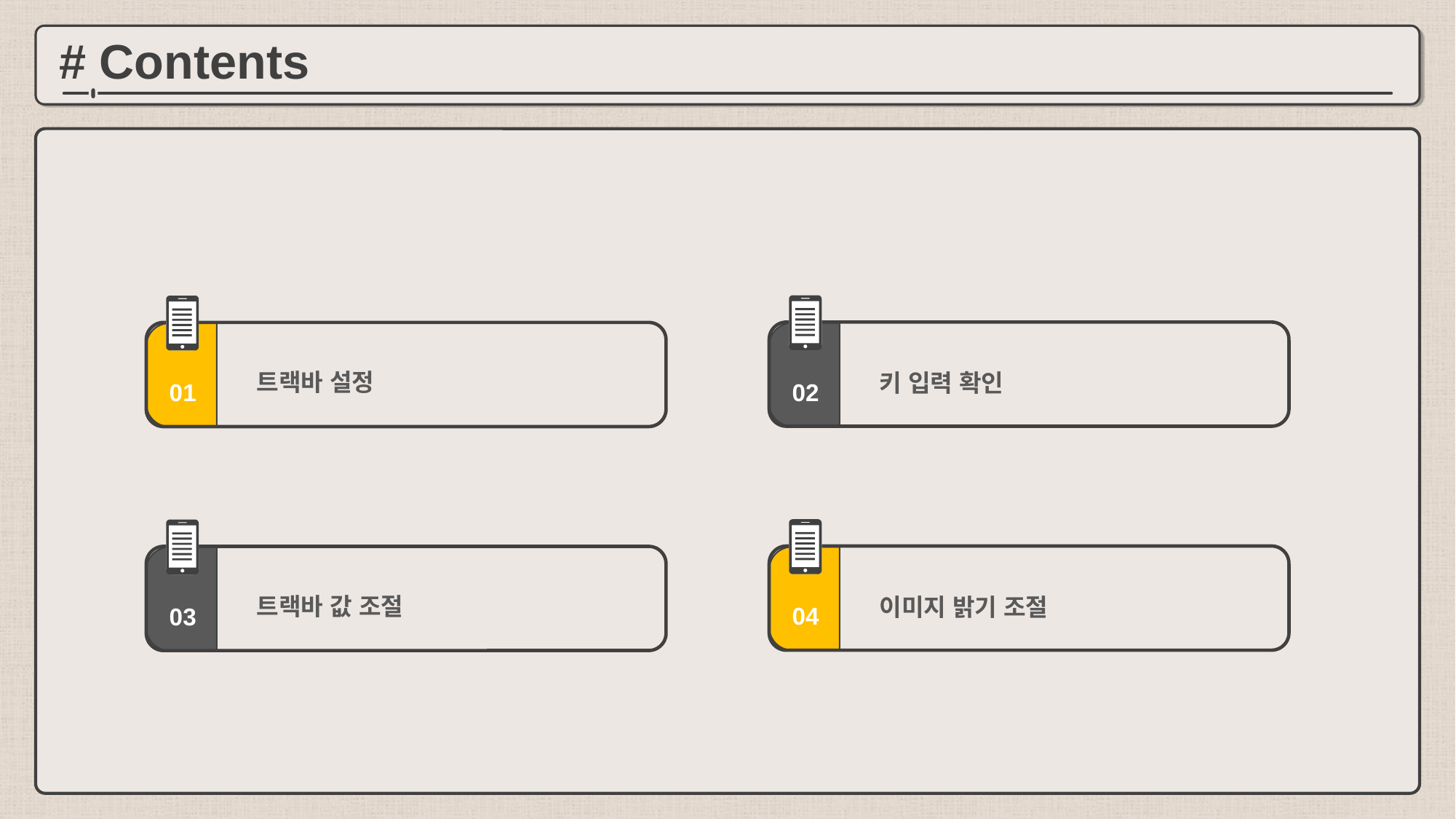

# Contents

트랙바 설정
키 입력 확인
02
01

트랙바 값 조절
이미지 밝기 조절
04
03